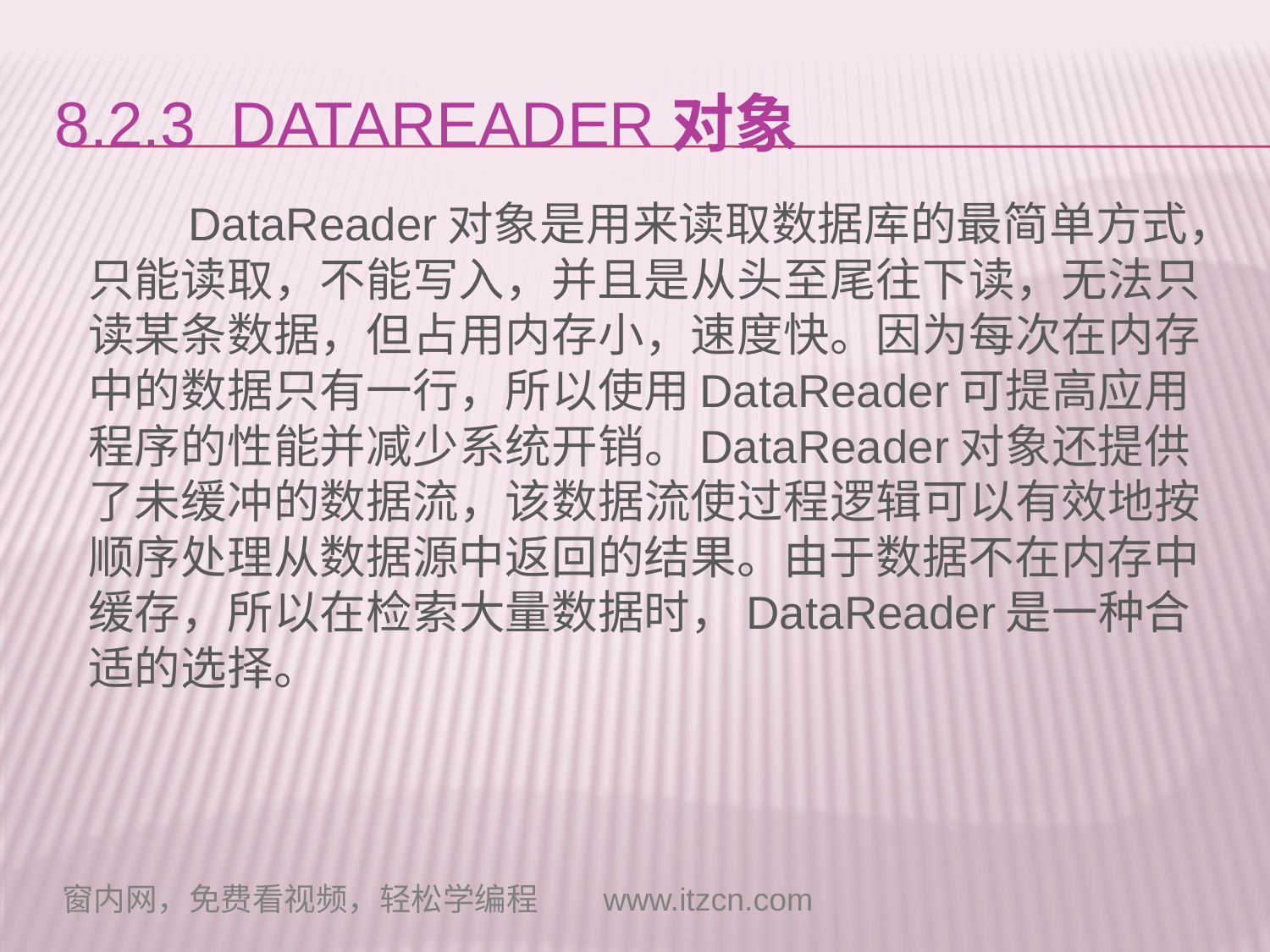

# 8.2.3  DataReader对象
             DataReader对象是用来读取数据库的最简单方式，只能读取，不能写入，并且是从头至尾往下读，无法只读某条数据，但占用内存小，速度快。因为每次在内存中的数据只有一行，所以使用DataReader可提高应用程序的性能并减少系统开销。DataReader对象还提供了未缓冲的数据流，该数据流使过程逻辑可以有效地按顺序处理从数据源中返回的结果。由于数据不在内存中缓存，所以在检索大量数据时，DataReader是一种合适的选择。